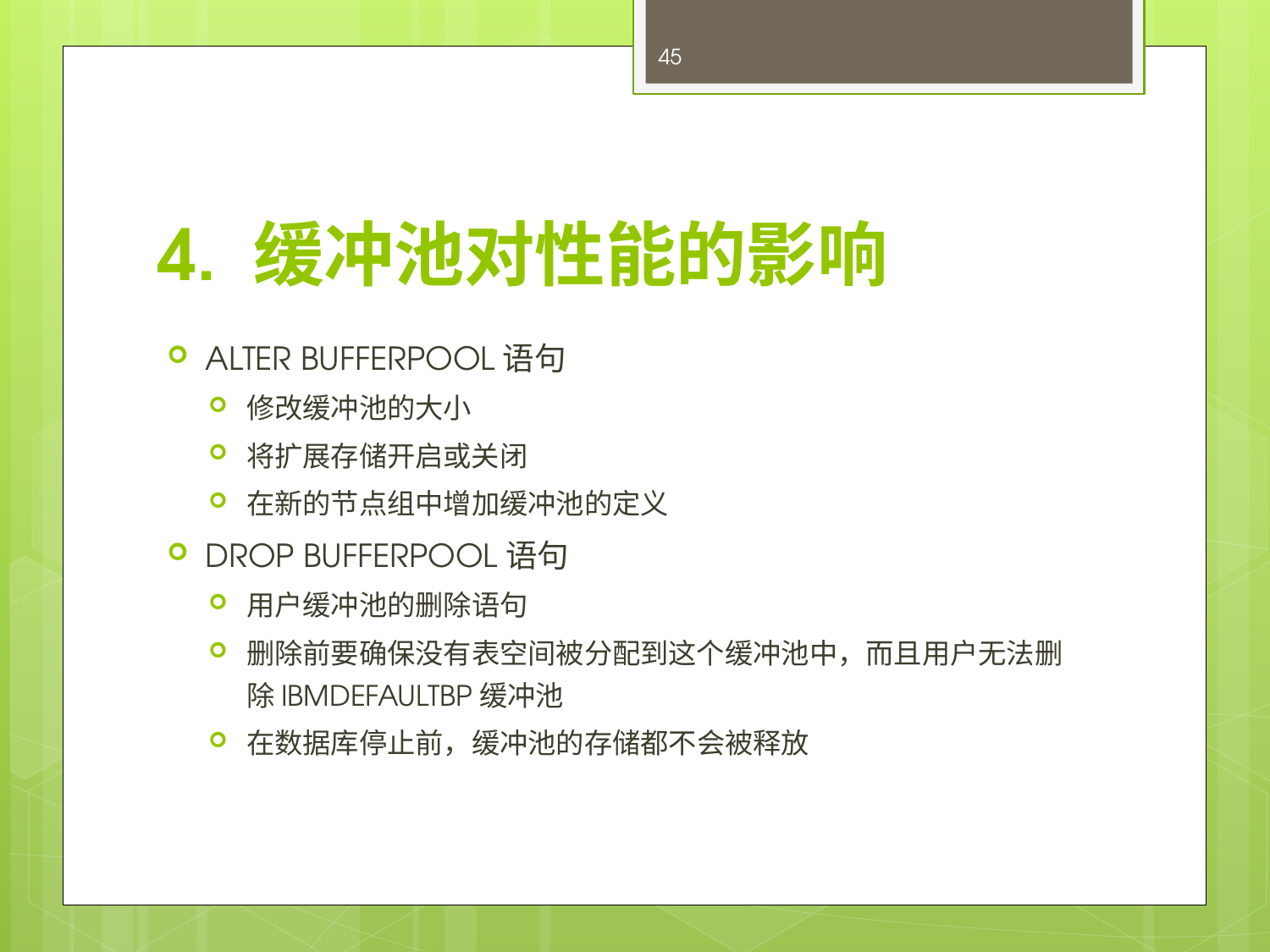

45
# 4. 缓冲池对性能的影响
ALTER BUFFERPOOL语句
修改缓冲池的大小
将扩展存储开启或关闭
在新的节点组中增加缓冲池的定义
DROP BUFFERPOOL语句
用户缓冲池的删除语句
删除前要确保没有表空间被分配到这个缓冲池中，而且用户无法删除IBMDEFAULTBP缓冲池
在数据库停止前，缓冲池的存储都不会被释放